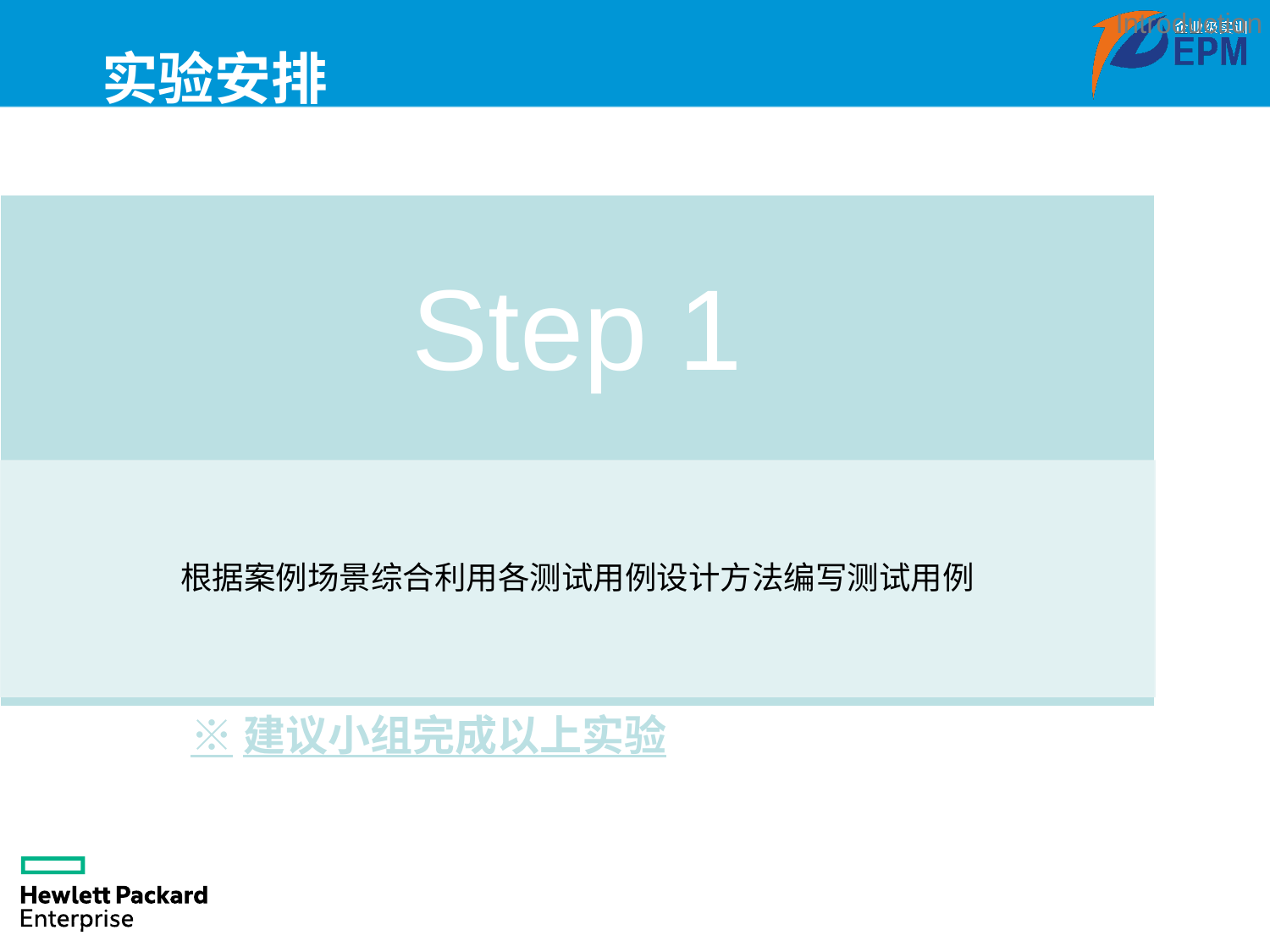

Introduction
实验安排
Step 1
根据案例场景综合利用各测试用例设计方法编写测试用例
※建议小组完成以上实验
3